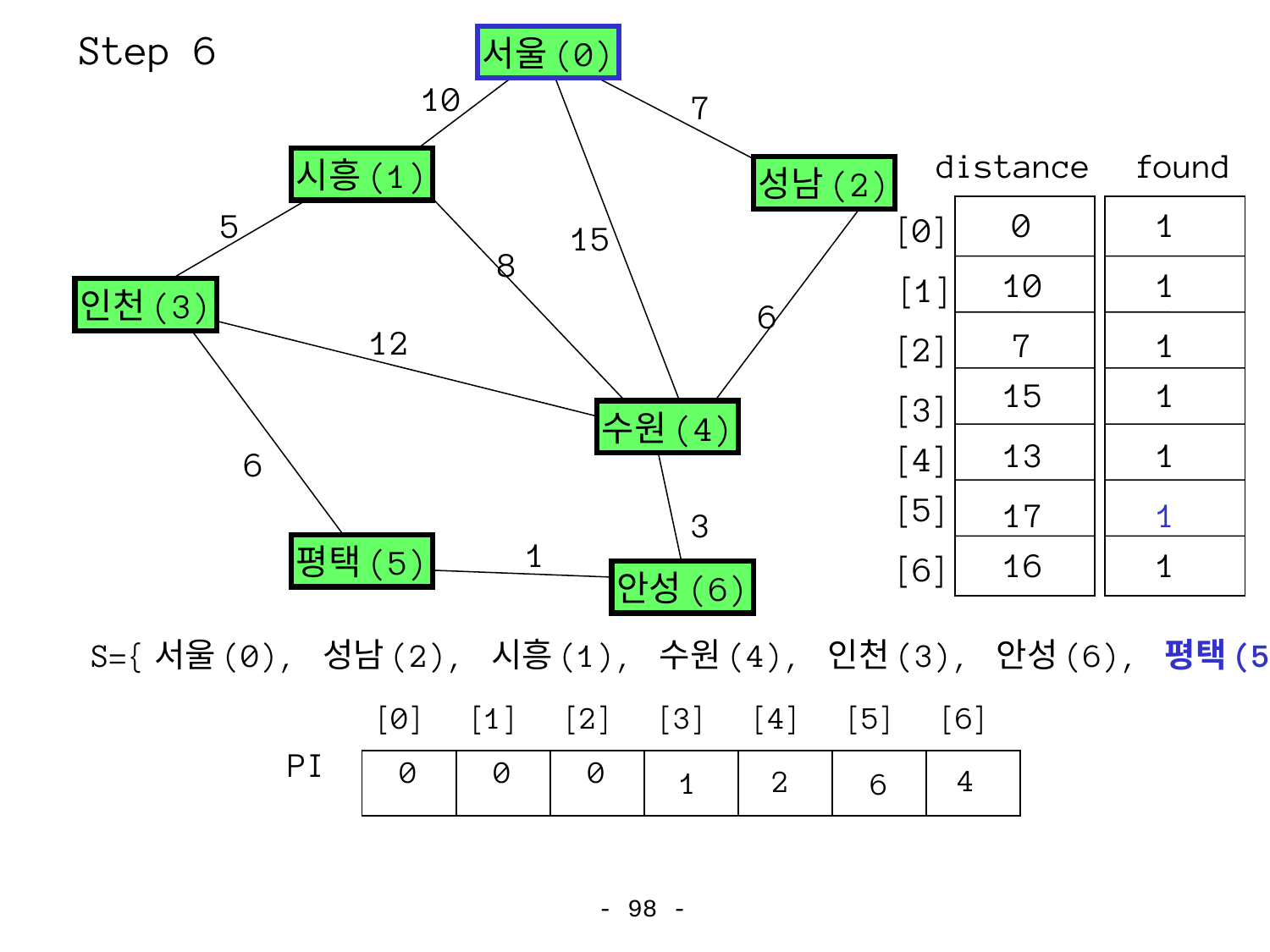

Step 6
서울(0)

10
7
distance
found
시흥(1)
성남(2)

0

1
5
[0]
15
8

10

1
[1]
인천(3)
6

12
7
1
[2]
15
1

[3]
수원(4)

13
1
[4]
6

[5]
17
1
3
1
평택(5)

16

1
[6]
안성(6)

S={서울(0), 성남(2), 시흥(1), 수원(4), 인천(3), 안성(6), 평택(5)}
| [0] | [1] | [2] | [3] | [4] | [5] | [6] |
| --- | --- | --- | --- | --- | --- | --- |
| 0 | 0 | 0 | - | - | - | - |
PI
4
2
1
3
6
- 98 -